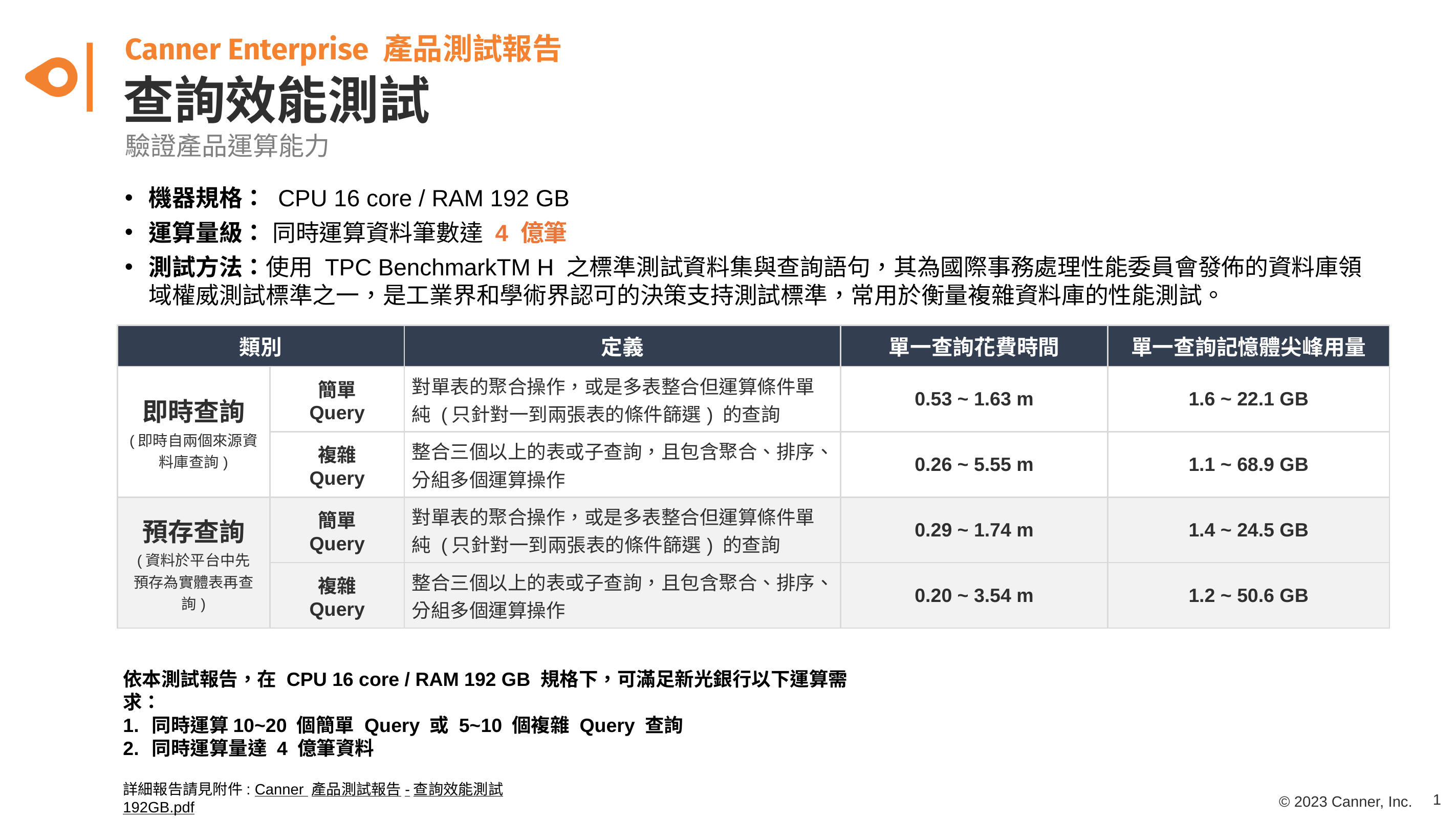

Canner Enterprise 產品測試報告
# 查詢效能測試
驗證產品運算能力

機器規格： CPU 16 core / RAM 192 GB
運算量級： 同時運算資料筆數達 4 億筆
測試方法：使用 TPC BenchmarkTM H 之標準測試資料集與查詢語句，其為國際事務處理性能委員會發佈的資料庫領域權威測試標準之一，是工業界和學術界認可的決策支持測試標準，常用於衡量複雜資料庫的性能測試。
| 類別 | 類別 | 定義 | 單一查詢花費時間 | 單一查詢記憶體尖峰用量 |
| --- | --- | --- | --- | --- |
| 即時查詢 (即時自兩個來源資料庫查詢) | 簡單 Query | 對單表的聚合操作，或是多表整合但運算條件單純 (只針對一到兩張表的條件篩選) 的查詢 | 0.53 ~ 1.63 m | 1.6 ~ 22.1 GB |
|  | 複雜 Query | 整合三個以上的表或子查詢，且包含聚合、排序、分組多個運算操作 | 0.26 ~ 5.55 m | 1.1 ~ 68.9 GB |
| 預存查詢 (資料於平台中先 預存為實體表再查詢) | 簡單 Query | 對單表的聚合操作，或是多表整合但運算條件單純 (只針對一到兩張表的條件篩選) 的查詢 | 0.29 ~ 1.74 m | 1.4 ~ 24.5 GB |
|  | 複雜 Query | 整合三個以上的表或子查詢，且包含聚合、排序、分組多個運算操作 | 0.20 ~ 3.54 m | 1.2 ~ 50.6 GB |
依本測試報告，在 CPU 16 core / RAM 192 GB 規格下，可滿足新光銀行以下運算需求：
同時運算10~20 個簡單 Query 或 5~10 個複雜 Query 查詢
同時運算量達 4 億筆資料
詳細報告請見附件: Canner 產品測試報告-查詢效能測試192GB.pdf